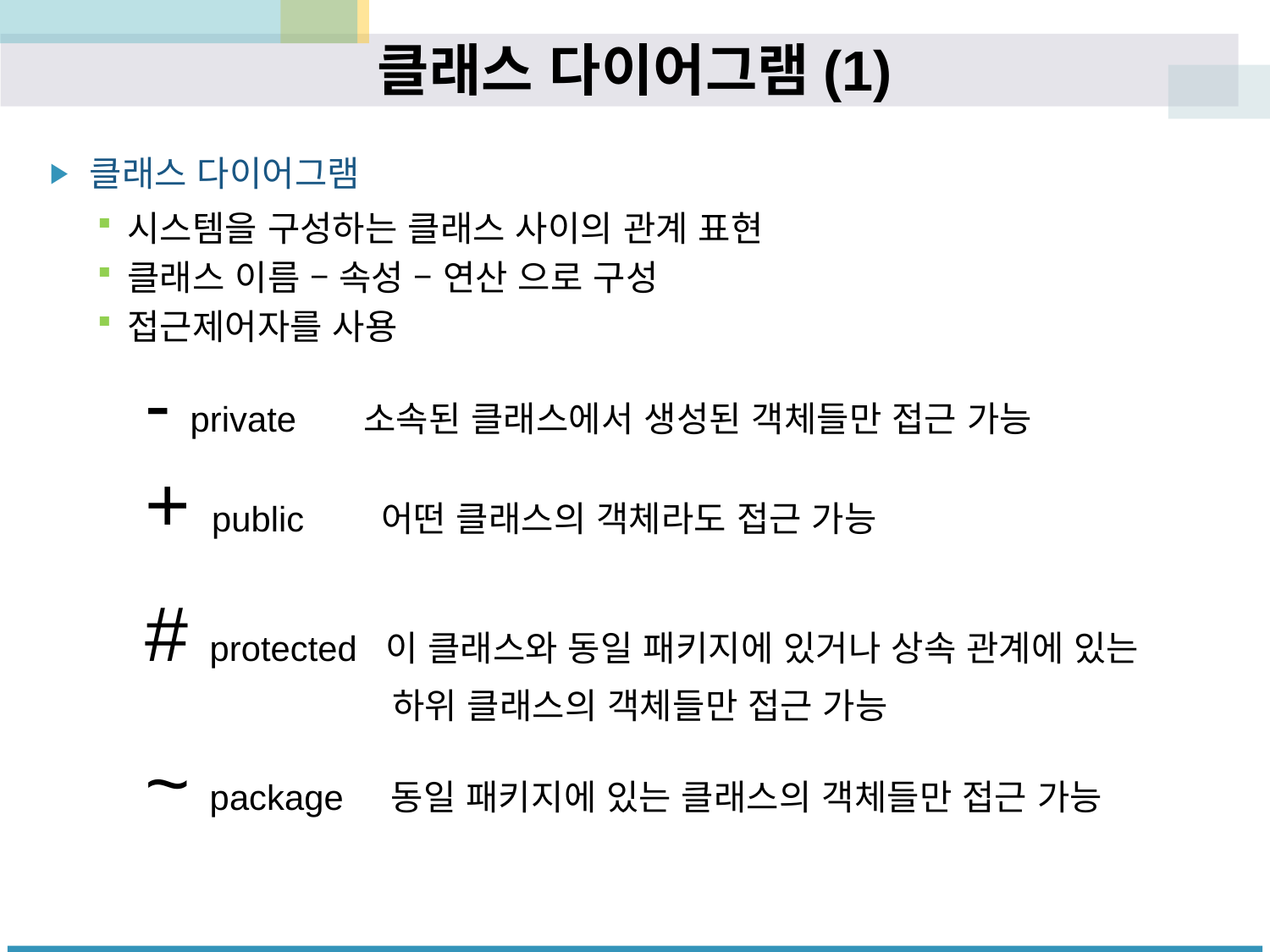

# 클래스 다이어그램(1)
클래스 다이어그램
시스템을 구성하는 클래스 사이의 관계 표현
클래스 이름 – 속성 – 연산 으로 구성
접근제어자를 사용
-  private      소속된 클래스에서 생성된 객체들만 접근 가능
+ public       어떤 클래스의 객체라도 접근 가능

# protected  이 클래스와 동일 패키지에 있거나 상속 관계에 있는
                        하위 클래스의 객체들만 접근 가능
~  package    동일 패키지에 있는 클래스의 객체들만 접근 가능